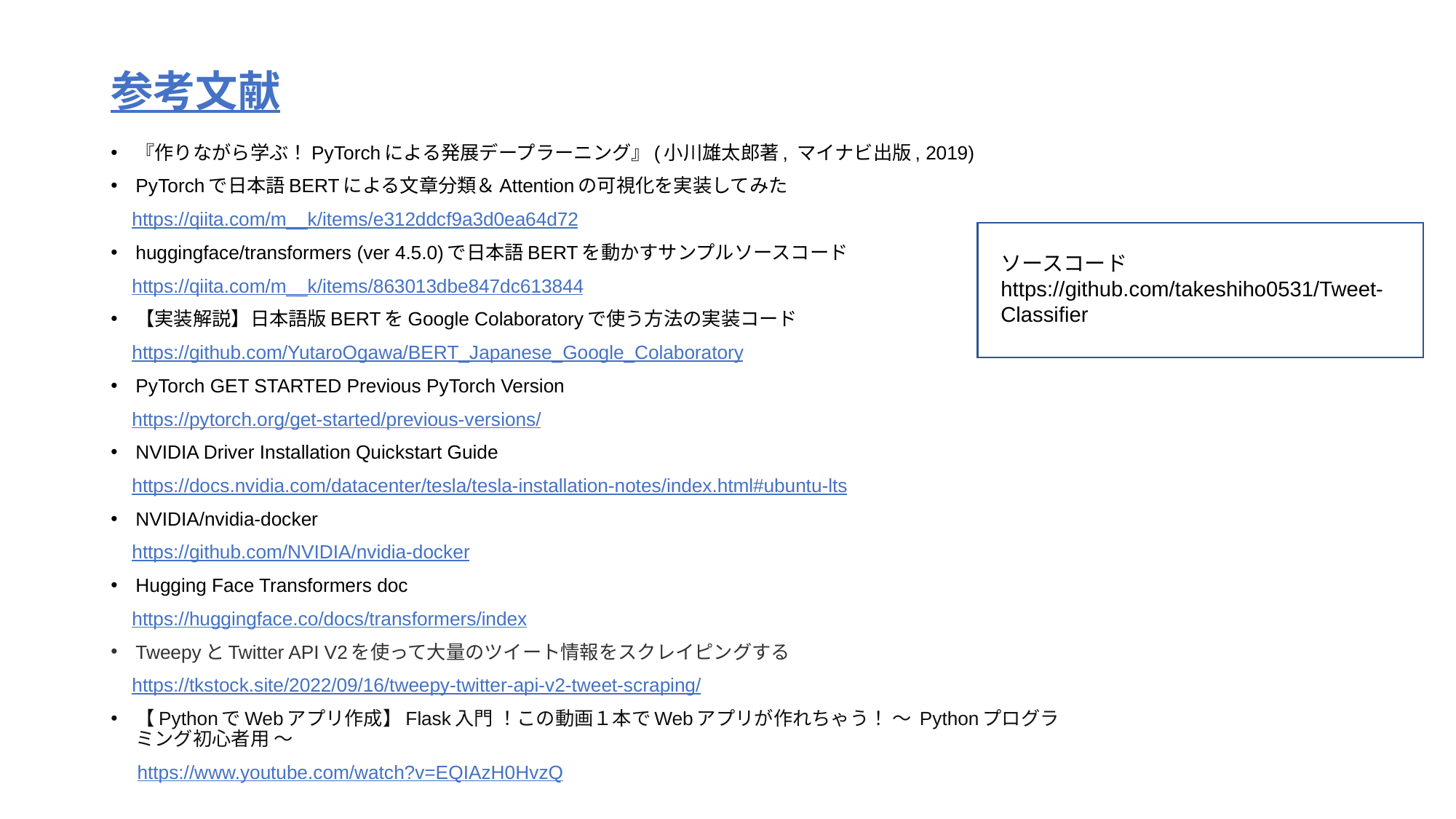

# 参考文献
『作りながら学ぶ！PyTorchによる発展デープラーニング』(小川雄太郎著, マイナビ出版, 2019)
PyTorchで日本語BERTによる文章分類＆Attentionの可視化を実装してみた
    https://qiita.com/m__k/items/e312ddcf9a3d0ea64d72
huggingface/transformers (ver 4.5.0)で日本語BERTを動かすサンプルソースコード
    https://qiita.com/m__k/items/863013dbe847dc613844
【実装解説】日本語版BERTをGoogle Colaboratoryで使う方法の実装コード
    https://github.com/YutaroOgawa/BERT_Japanese_Google_Colaboratory
PyTorch GET STARTED Previous PyTorch Version
    https://pytorch.org/get-started/previous-versions/
NVIDIA Driver Installation Quickstart Guide
    https://docs.nvidia.com/datacenter/tesla/tesla-installation-notes/index.html#ubuntu-lts
NVIDIA/nvidia-docker
    https://github.com/NVIDIA/nvidia-docker
Hugging Face Transformers doc
    https://huggingface.co/docs/transformers/index
TweepyとTwitter API V2を使って大量のツイート情報をスクレイピングする
    https://tkstock.site/2022/09/16/tweepy-twitter-api-v2-tweet-scraping/
【PythonでWebアプリ作成】Flask入門 ！この動画１本でWebアプリが作れちゃう！ 〜 Pythonプログラミング初心者用 〜
     https://www.youtube.com/watch?v=EQIAzH0HvzQ

ソースコード
https://github.com/takeshiho0531/Tweet-Classifier